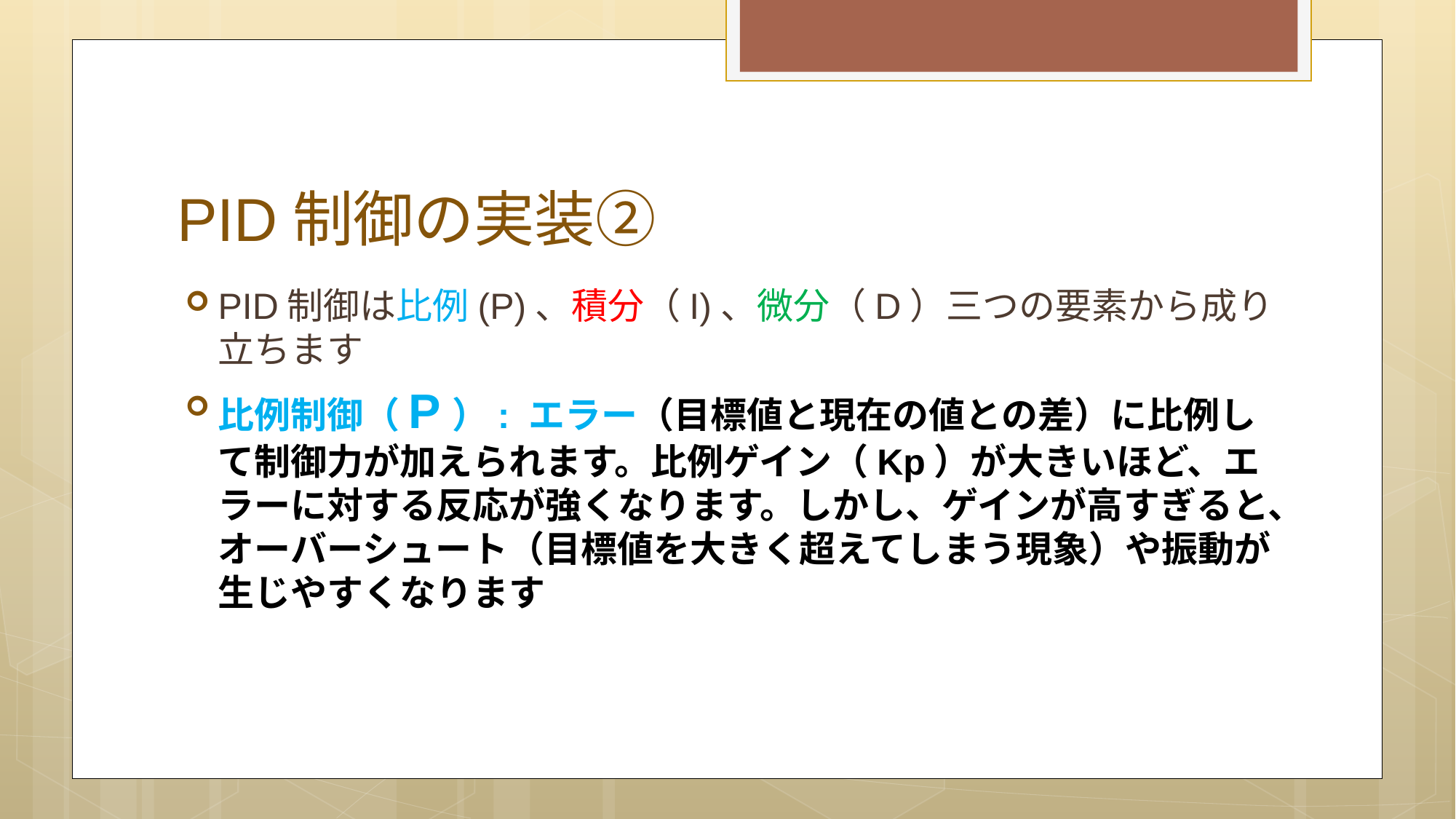

# PID制御の実装➁
PID制御は比例(P)、積分（I)、微分（D）三つの要素から成り立ちます
比例制御（P）: エラー（目標値と現在の値との差）に比例して制御力が加えられます。比例ゲイン（Kp）が大きいほど、エラーに対する反応が強くなります。しかし、ゲインが高すぎると、オーバーシュート（目標値を大きく超えてしまう現象）や振動が生じやすくなります